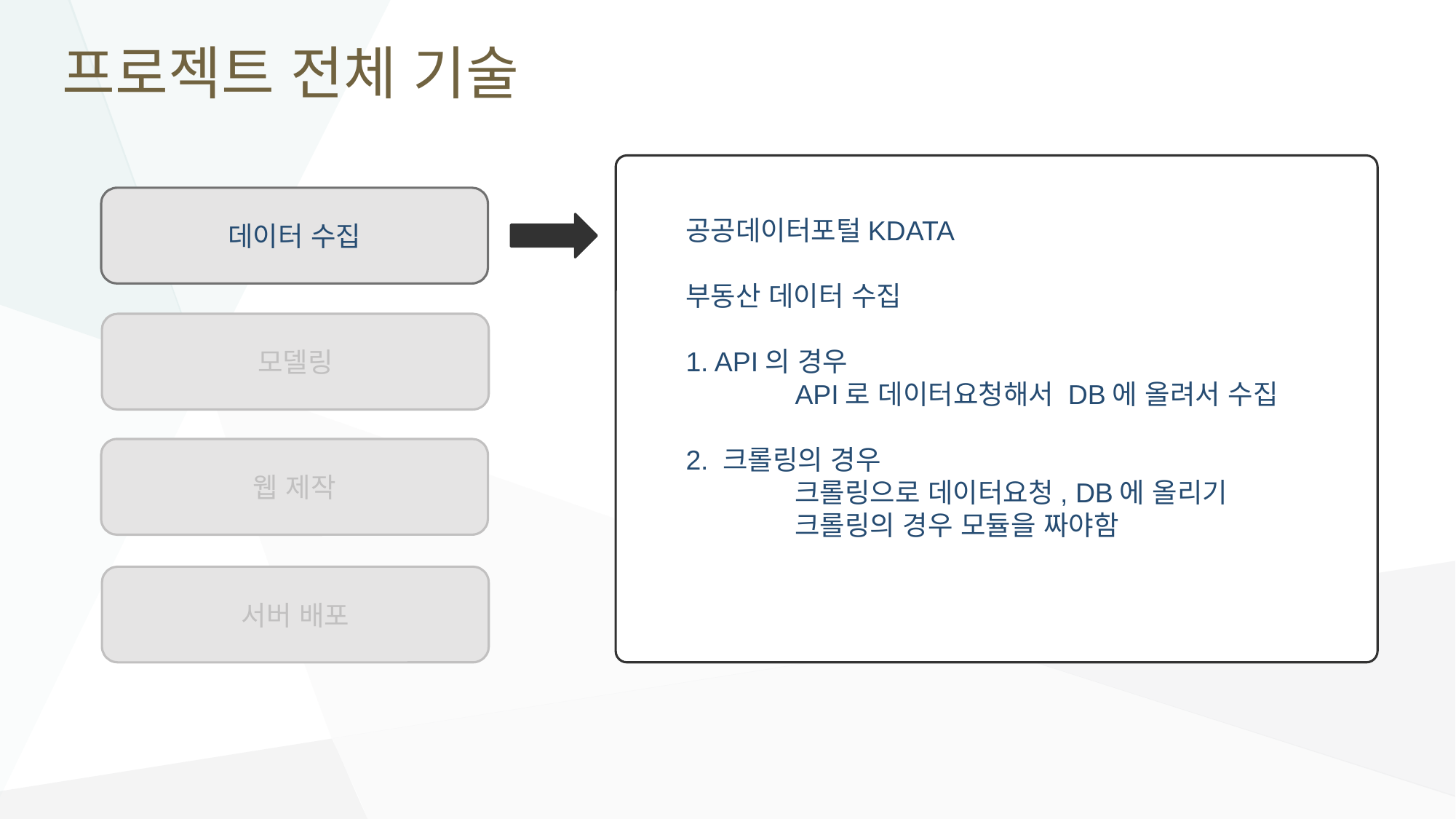

# 프로젝트 전체 기술

공공데이터포털KDATA

부동산 데이터 수집

1. API의 경우
	API로 데이터요청해서 DB에 올려서 수집

2. 크롤링의 경우
	크롤링으로 데이터요청, DB에 올리기
	크롤링의 경우 모듈을 짜야함

데이터 수집

모델링

웹 제작

서버 배포